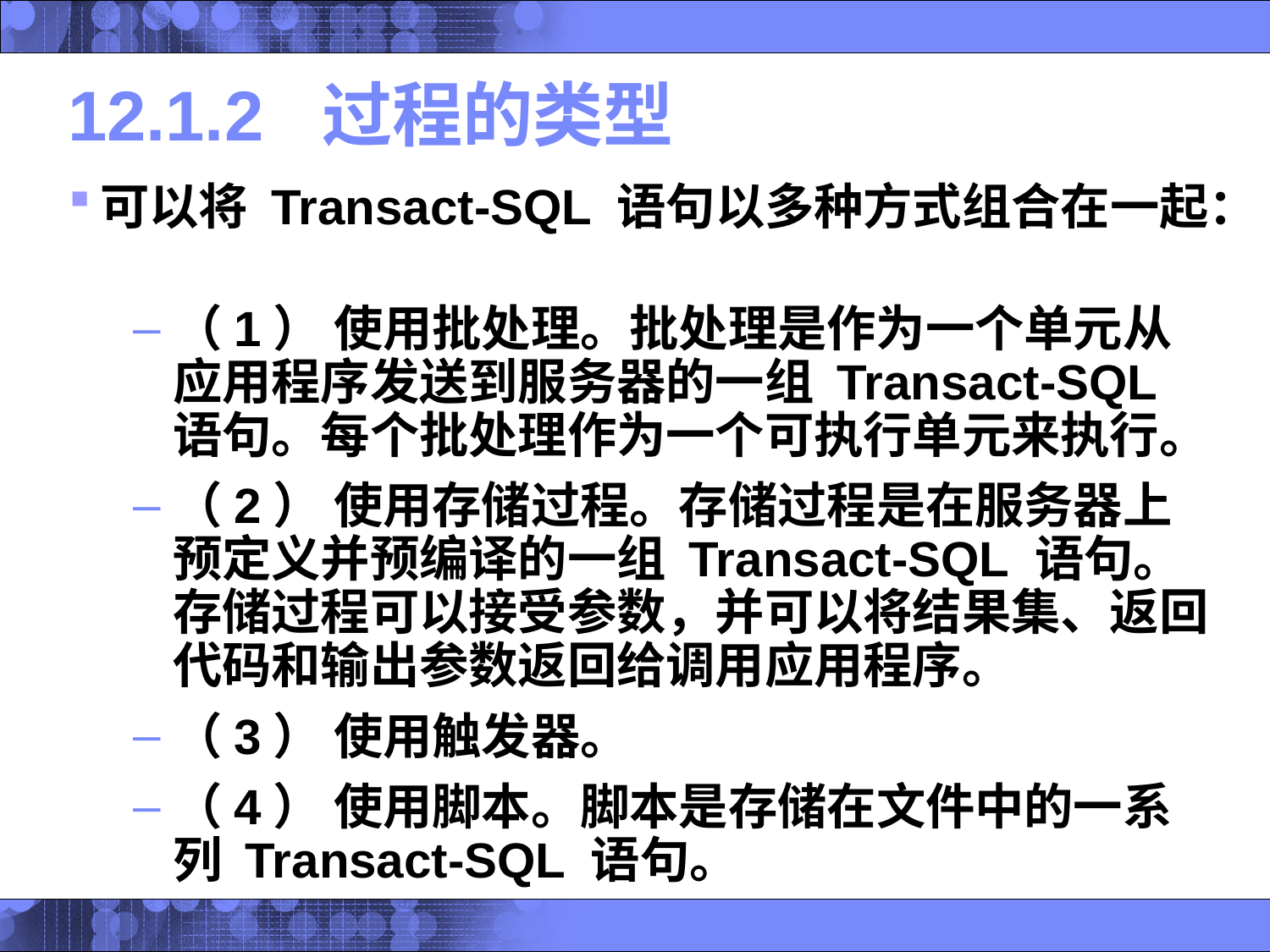

# 12.1.2	过程的类型
可以将 Transact-SQL 语句以多种方式组合在一起：
（1） 使用批处理。批处理是作为一个单元从应用程序发送到服务器的一组 Transact-SQL 语句。每个批处理作为一个可执行单元来执行。
（2） 使用存储过程。存储过程是在服务器上预定义并预编译的一组 Transact-SQL 语句。存储过程可以接受参数，并可以将结果集、返回代码和输出参数返回给调用应用程序。
（3） 使用触发器。
（4） 使用脚本。脚本是存储在文件中的一系列 Transact-SQL 语句。